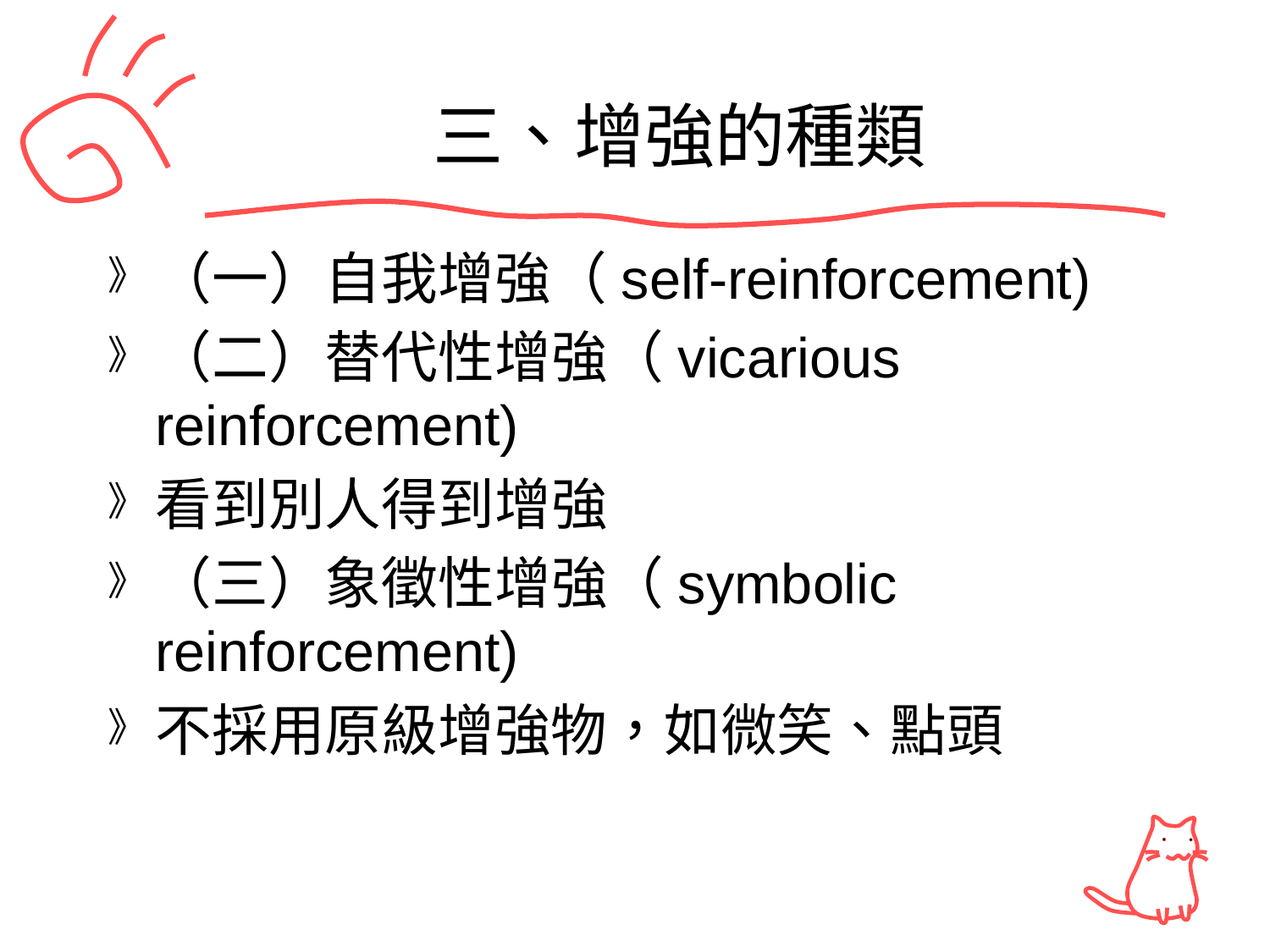

# 三、增強的種類
（一）自我增強（self-reinforcement)
（二）替代性增強（vicarious reinforcement)
看到別人得到增強
（三）象徵性增強（symbolic reinforcement)
不採用原級增強物，如微笑、點頭